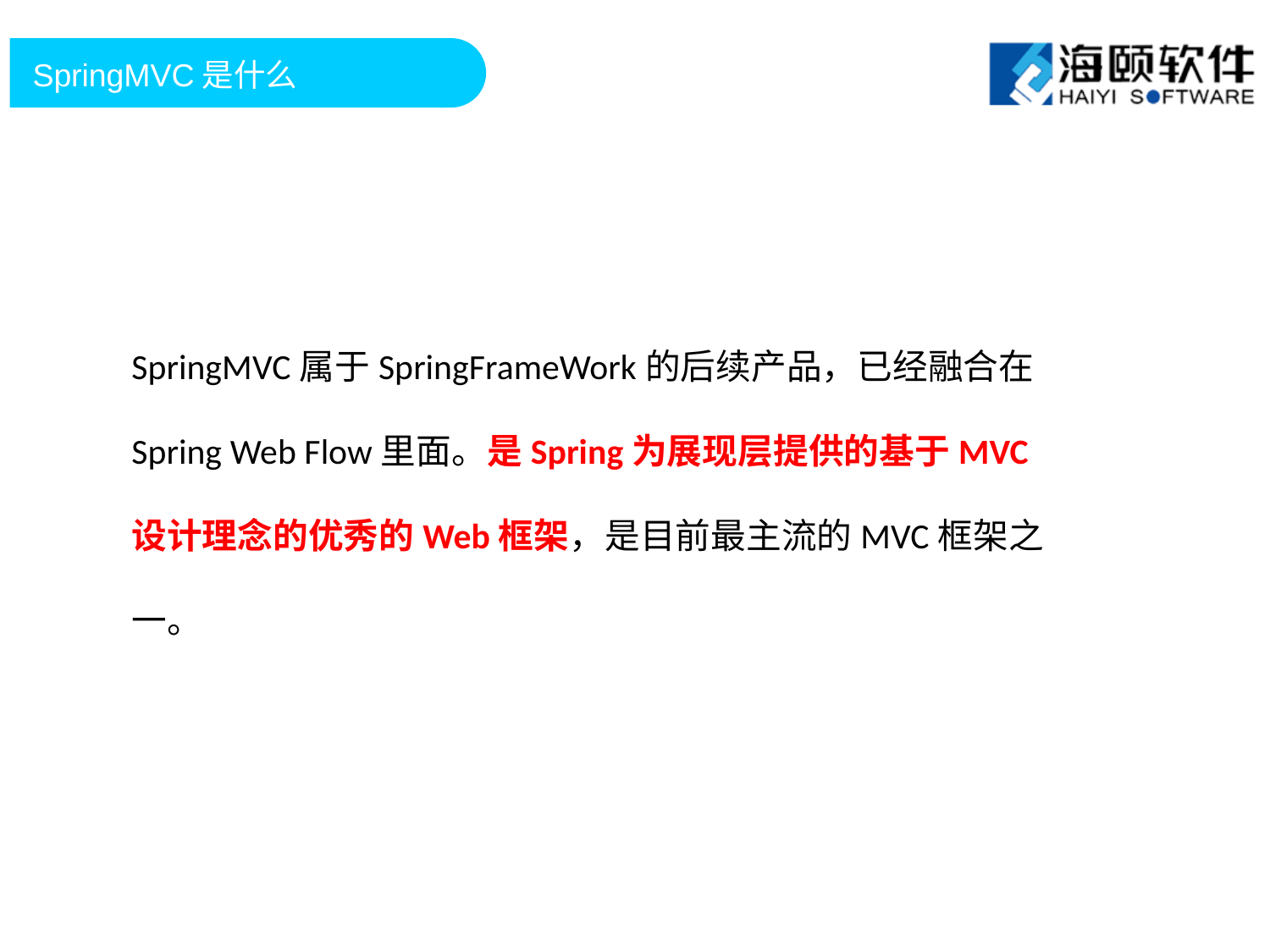

SpringMVC是什么
SpringMVC属于SpringFrameWork的后续产品，已经融合在Spring Web Flow里面。是Spring为展现层提供的基于MVC设计理念的优秀的Web框架，是目前最主流的MVC框架之一。